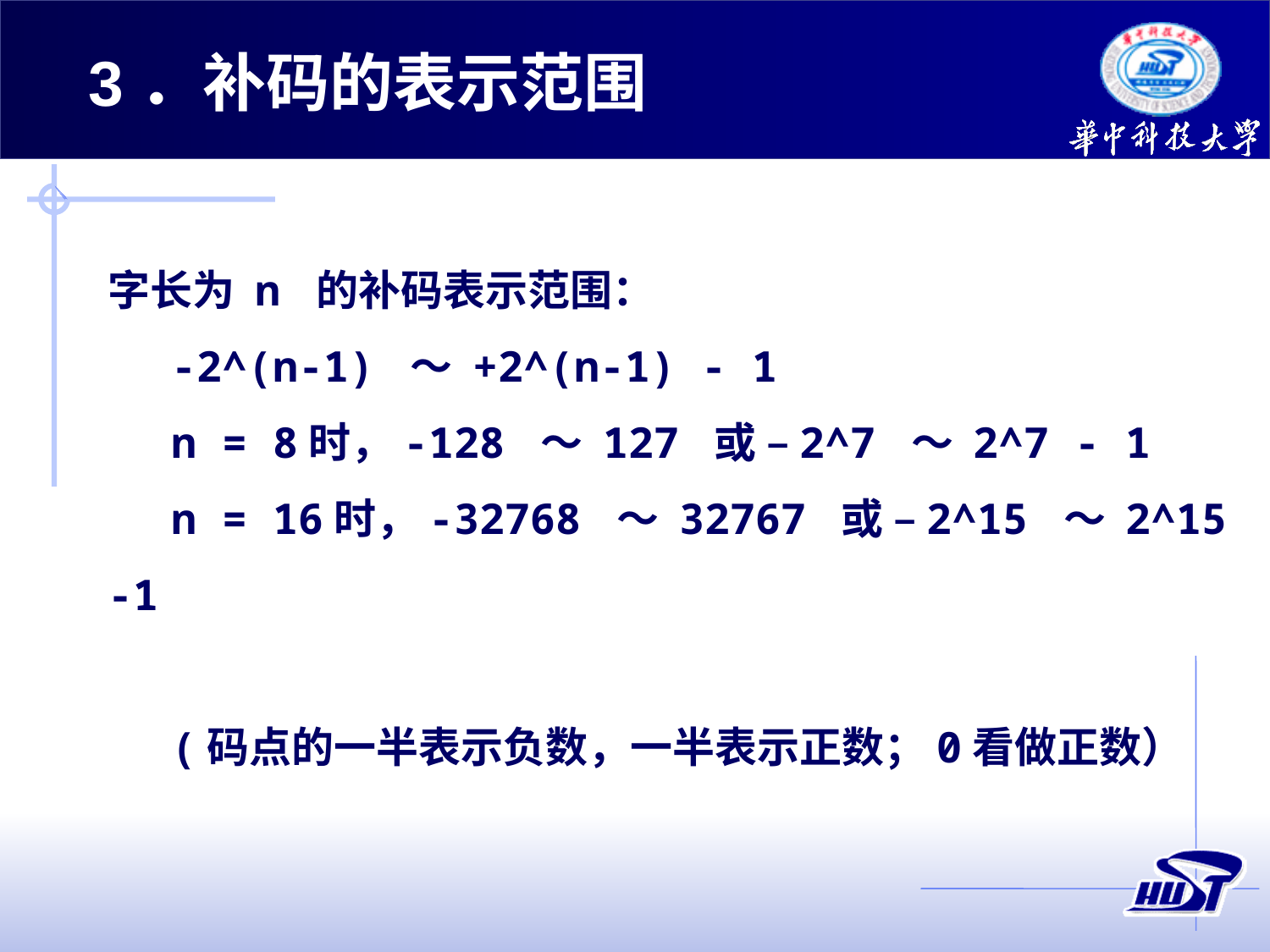

3．补码的表示范围
字长为 n 的补码表示范围：
-2^(n-1) ～ +2^(n-1) - 1
n = 8时，-128 ～ 127 或 –2^7 ～ 2^7 - 1
n = 16时，-32768 ～ 32767 或 –2^15 ～ 2^15 -1

(码点的一半表示负数，一半表示正数；0看做正数）